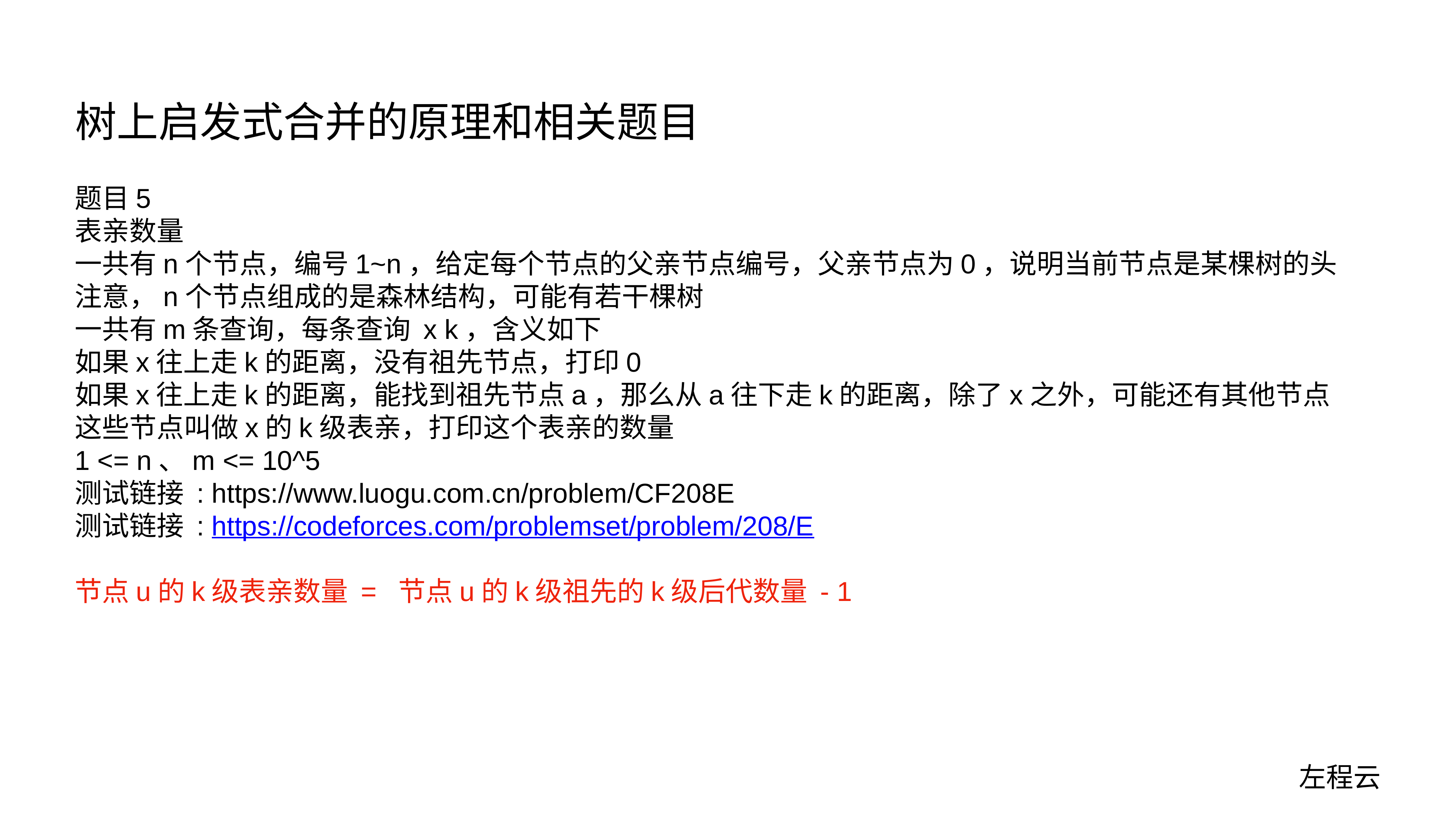

# 树上启发式合并的原理和相关题目
题目5
表亲数量
一共有n个节点，编号1~n，给定每个节点的父亲节点编号，父亲节点为0，说明当前节点是某棵树的头
注意，n个节点组成的是森林结构，可能有若干棵树
一共有m条查询，每条查询 x k，含义如下
如果x往上走k的距离，没有祖先节点，打印0
如果x往上走k的距离，能找到祖先节点a，那么从a往下走k的距离，除了x之外，可能还有其他节点
这些节点叫做x的k级表亲，打印这个表亲的数量
1 <= n、m <= 10^5
测试链接 : https://www.luogu.com.cn/problem/CF208E
测试链接 : https://codeforces.com/problemset/problem/208/E

节点u的k级表亲数量 =  节点u的k级祖先的k级后代数量 - 1
左程云